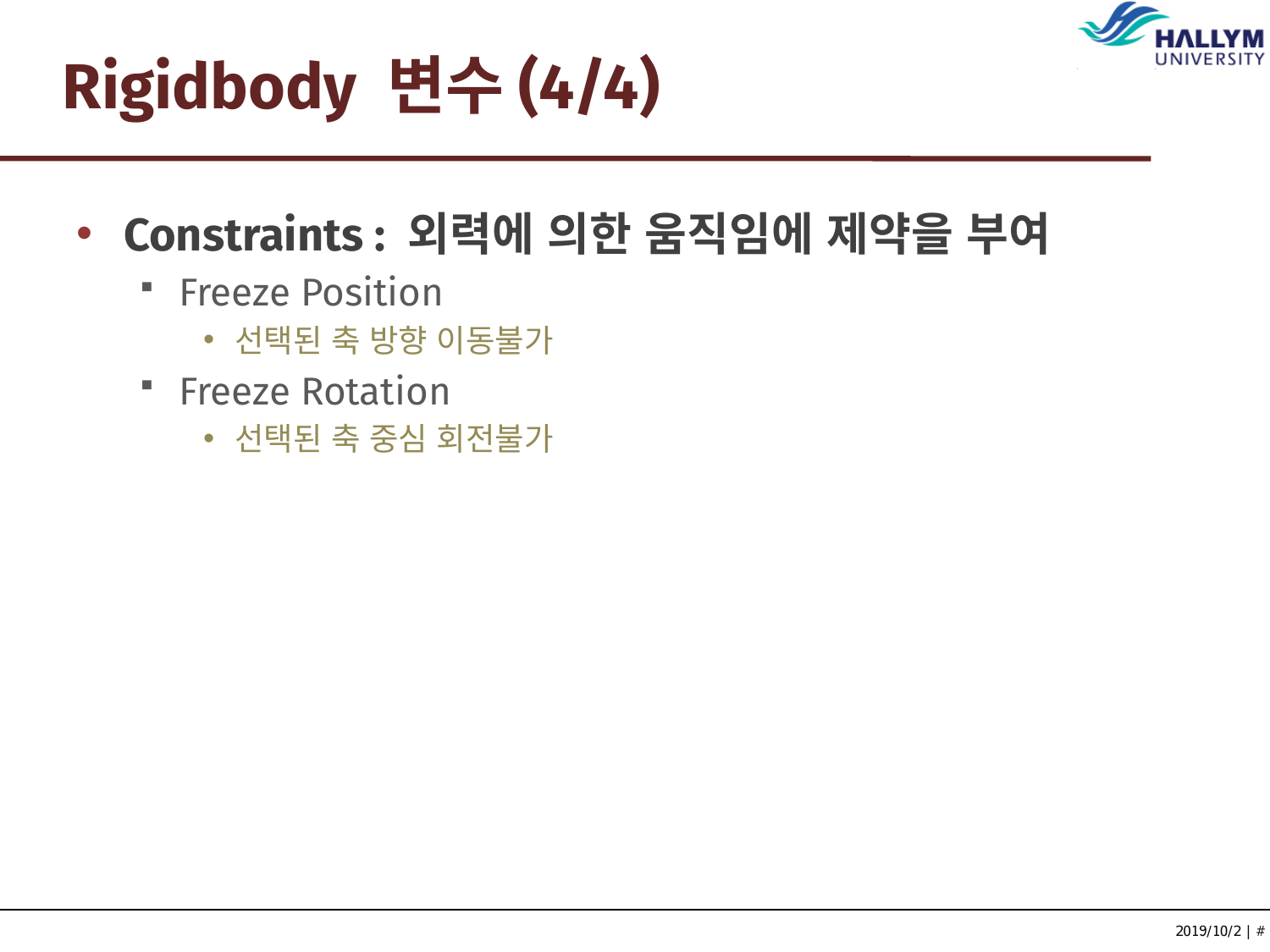

# Rigidbody 변수(4/4)
Constraints : 외력에 의한 움직임에 제약을 부여
Freeze Position
선택된 축 방향 이동불가
Freeze Rotation
선택된 축 중심 회전불가